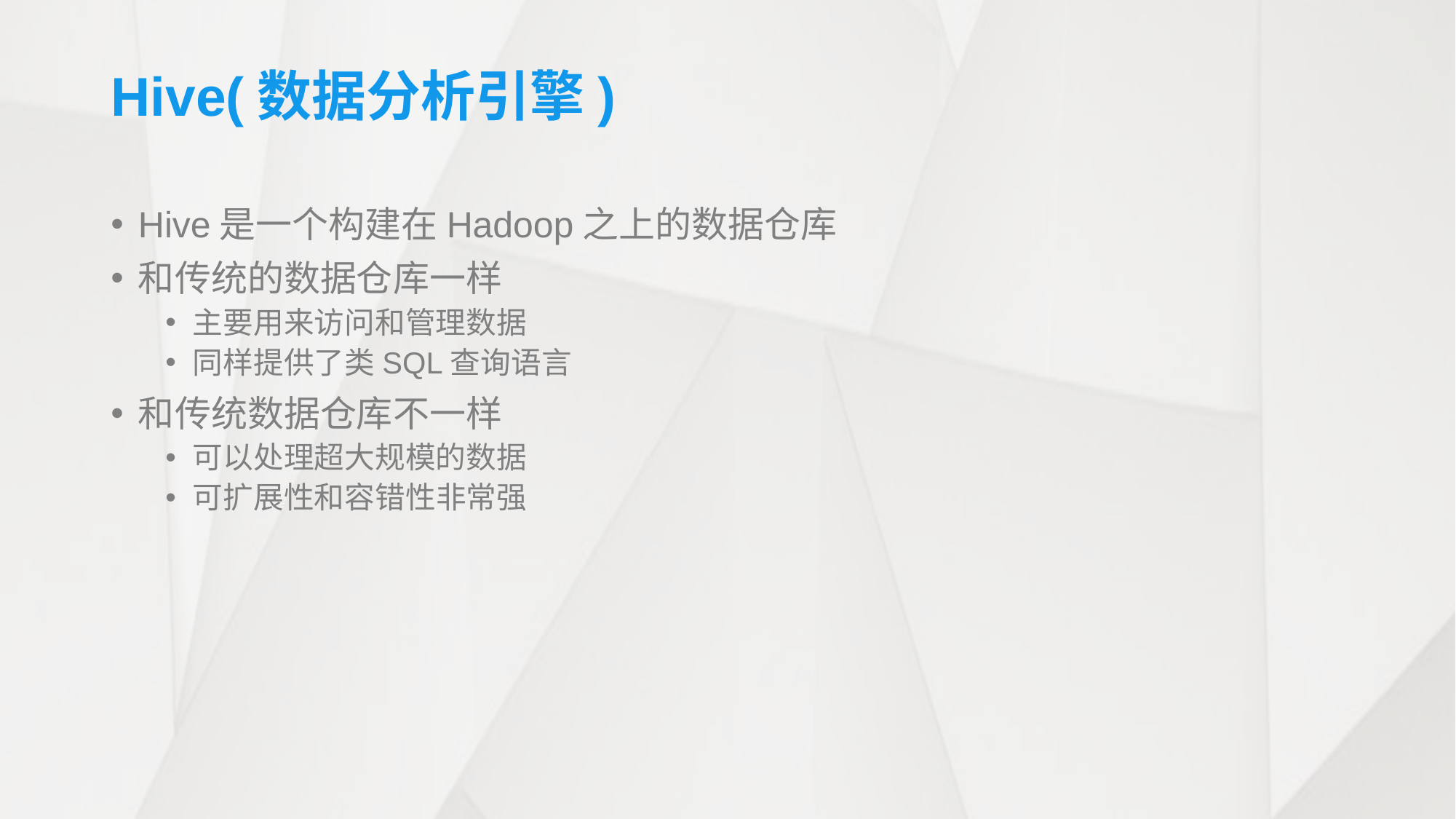

# Hive(数据分析引擎)
Hive是一个构建在Hadoop之上的数据仓库
和传统的数据仓库一样
主要用来访问和管理数据
同样提供了类SQL查询语言
和传统数据仓库不一样
可以处理超大规模的数据
可扩展性和容错性非常强